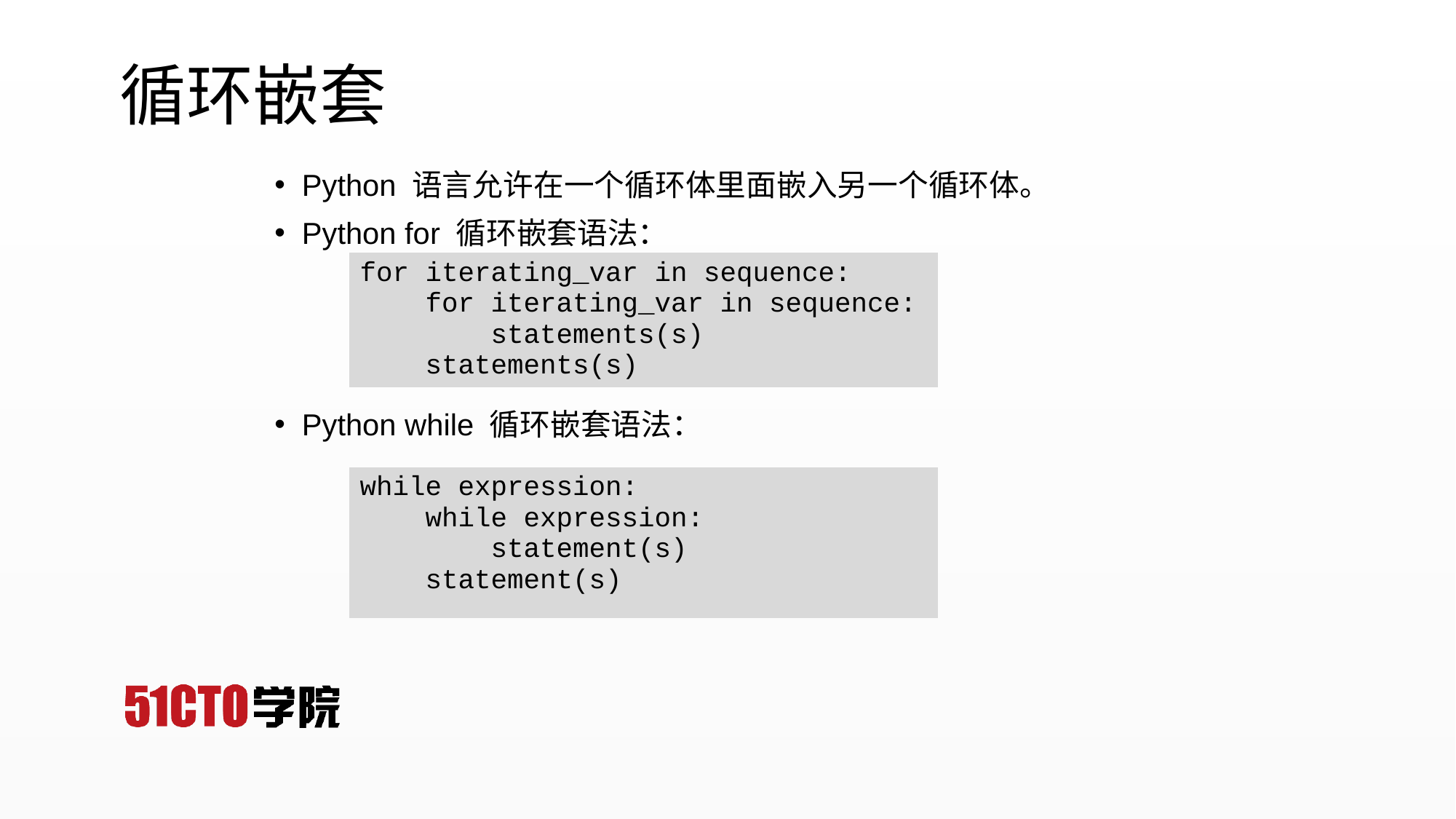

# 循环嵌套
Python 语言允许在一个循环体里面嵌入另一个循环体。
Python for 循环嵌套语法：

Python while 循环嵌套语法：

| for iterating\_var in sequence: for iterating\_var in sequence: statements(s) statements(s) |
| --- |
| while expression: while expression: statement(s) statement(s) |
| --- |